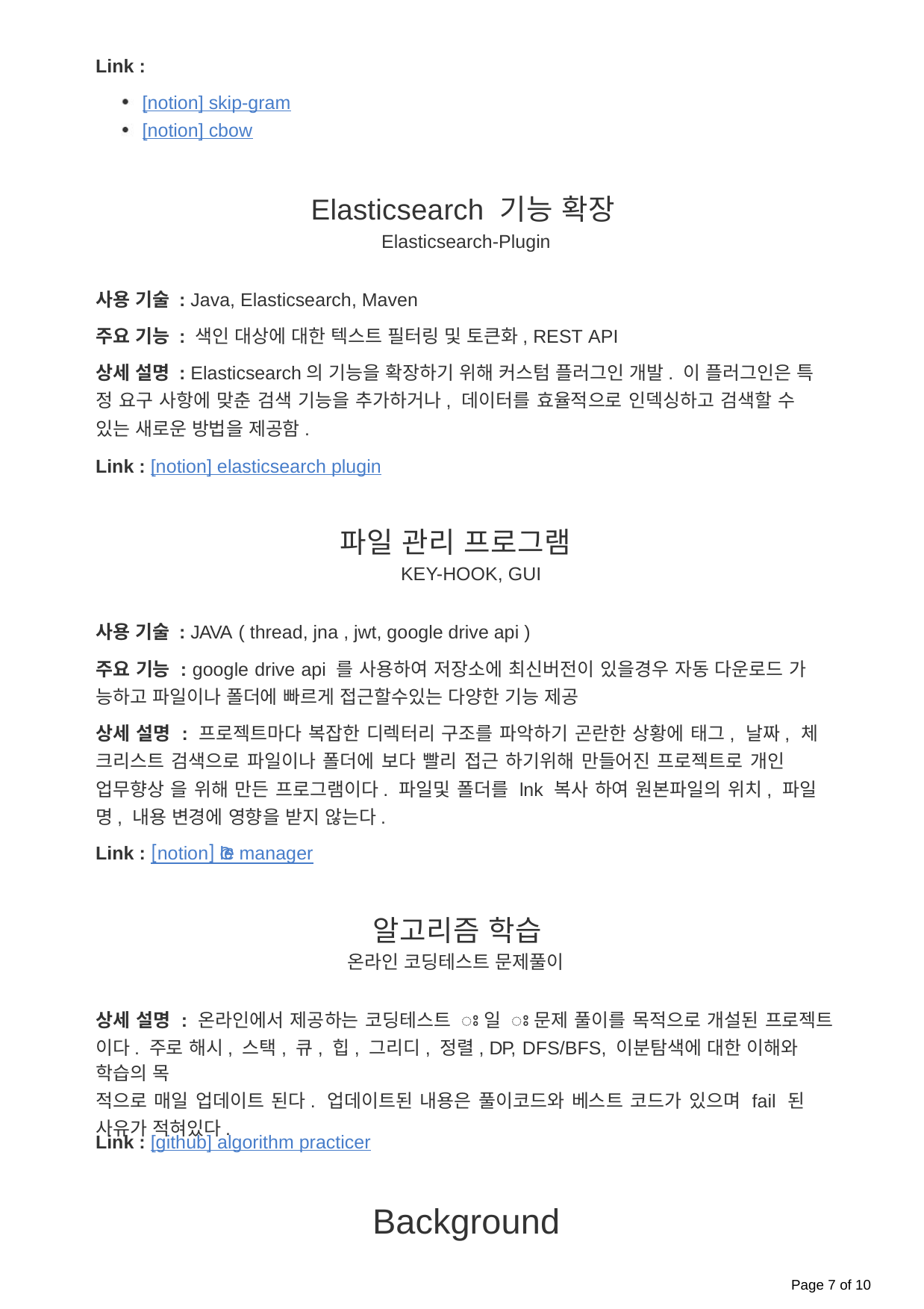

Link :
[notion] skip-gram
[notion] cbow
Elasticsearch 기능 확장
Elasticsearch-Plugin
사용 기술 : Java, Elasticsearch, Maven
주요 기능 : 색인 대상에 대한 텍스트 필터링 및 토큰화, REST API
상세 설명 : Elasticsearch의 기능을 확장하기 위해 커스텀 플러그인 개발. 이 플러그인은 특
정 요구 사항에 맞춘 검색 기능을 추가하거나, 데이터를 효율적으로 인덱싱하고 검색할 수
있는 새로운 방법을 제공함.
Link : [notion] elasticsearch plugin
파일 관리 프로그램
KEY-HOOK, GUI
사용 기술 : JAVA ( thread, jna , jwt, google drive api )
주요 기능 : google drive api 를 사용하여 저장소에 최신버전이 있을경우 자동 다운로드 가
능하고 파일이나 폴더에 빠르게 접근할수있는 다양한 기능 제공
상세 설명 : 프로젝트마다 복잡한 디렉터리 구조를 파악하기 곤란한 상황에 태그, 날짜, 체
크리스트 검색으로 파일이나 폴더에 보다 빨리 접근 하기위해 만들어진 프로젝트로 개인
업무향상 을 위해 만든 프로그램이다. 파일및 폴더를 lnk 복사 하여 원본파일의 위치, 파일
명, 내용 변경에 영향을 받지 않는다.
Link : [notion] ꢆle manager
알고리즘 학습
온라인 코딩테스트 문제풀이
상세 설명 : 온라인에서 제공하는 코딩테스트 ꢁ일 ꢁ문제 풀이를 목적으로 개설된 프로젝트
이다. 주로 해시, 스택, 큐, 힙, 그리디, 정렬, DP, DFS/BFS, 이분탐색에 대한 이해와 학습의 목
적으로 매일 업데이트 된다. 업데이트된 내용은 풀이코드와 베스트 코드가 있으며 fail 된
사유가 적혀있다.
Link : [github] algorithm practicer
Background
Page 7 of 10